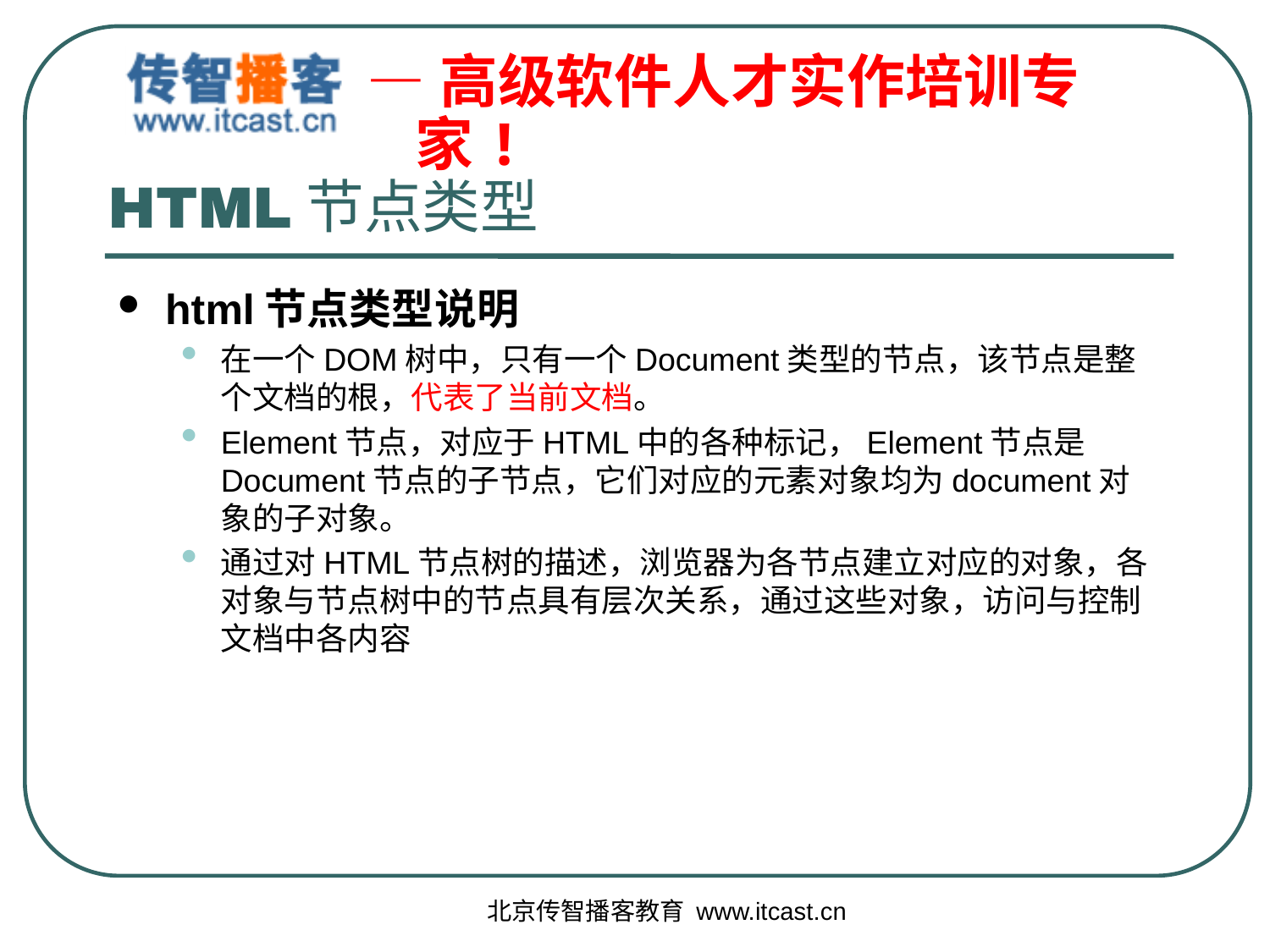

# HTML节点类型
html节点类型说明
在一个DOM树中，只有一个Document类型的节点，该节点是整个文档的根，代表了当前文档。
Element节点，对应于HTML中的各种标记，Element节点是Document节点的子节点，它们对应的元素对象均为document对象的子对象。
通过对HTML节点树的描述，浏览器为各节点建立对应的对象，各对象与节点树中的节点具有层次关系，通过这些对象，访问与控制文档中各内容